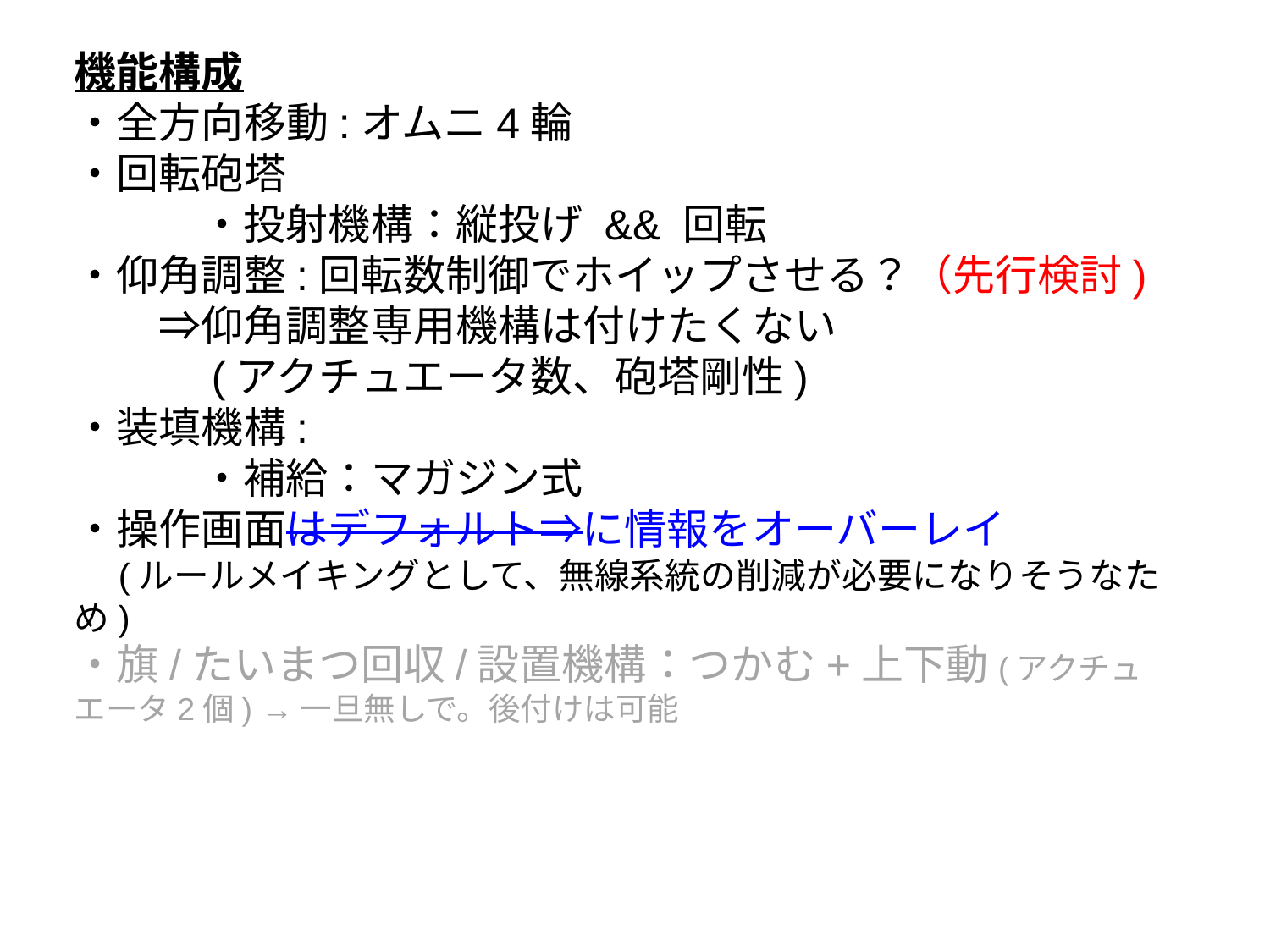

機能構成
・全方向移動:オムニ4輪
・回転砲塔
	・投射機構：縦投げ && 回転
・仰角調整:回転数制御でホイップさせる？（先行検討)
　　⇒仰角調整専用機構は付けたくない
　　　(アクチュエータ数、砲塔剛性)
・装填機構:
	・補給：マガジン式
・操作画面はデフォルト⇒に情報をオーバーレイ
　(ルールメイキングとして、無線系統の削減が必要になりそうなため)
・旗/たいまつ回収/設置機構：つかむ+上下動(アクチュエータ2個) →一旦無しで。後付けは可能